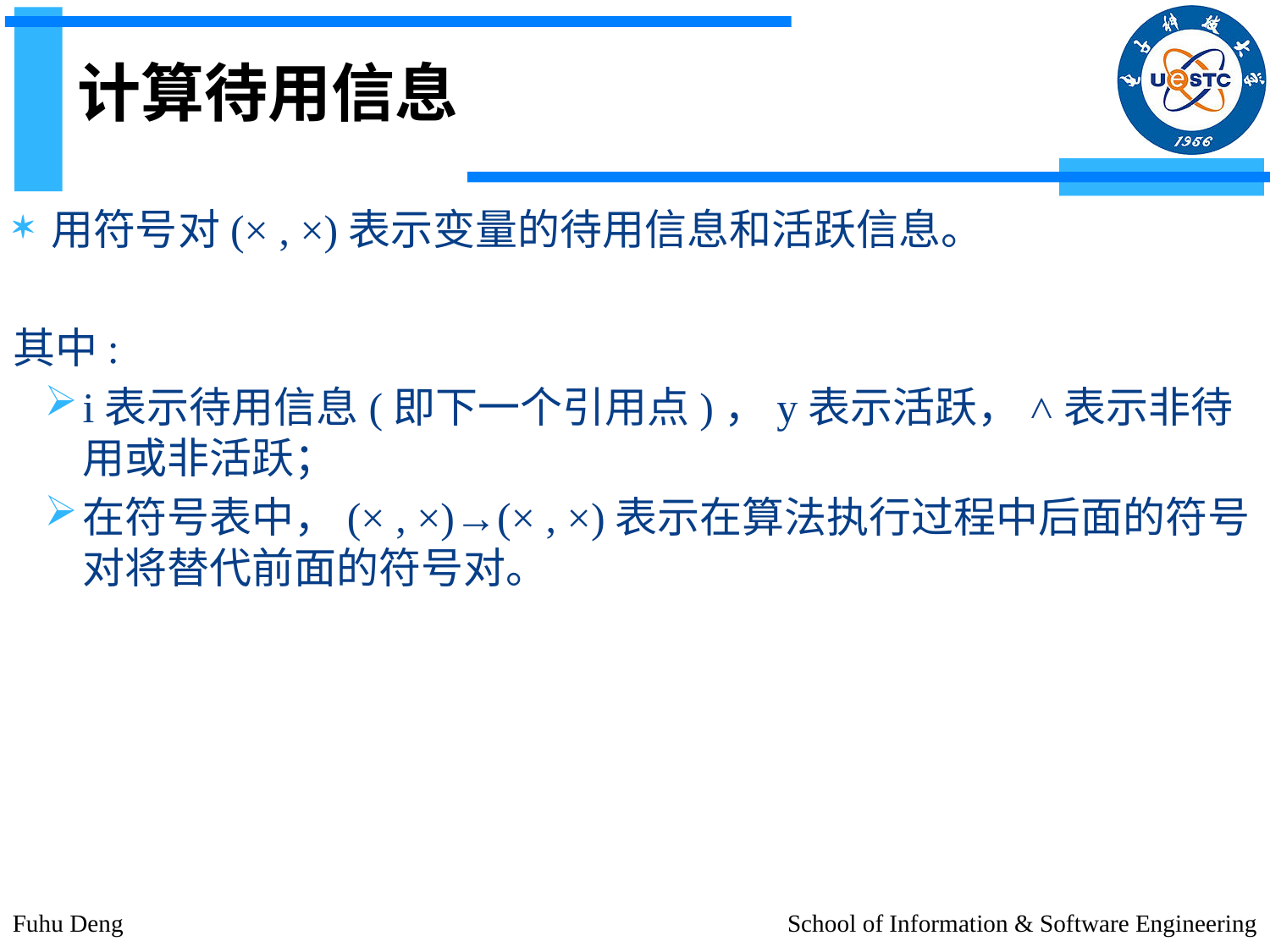

# 计算待用信息
用符号对(× , ×)表示变量的待用信息和活跃信息。

其中:
i表示待用信息(即下一个引用点)，y表示活跃，˄表示非待用或非活跃；
在符号表中，(× , ×)→(× , ×)表示在算法执行过程中后面的符号对将替代前面的符号对。
Fuhu Deng
56
School of Information & Software Engineering